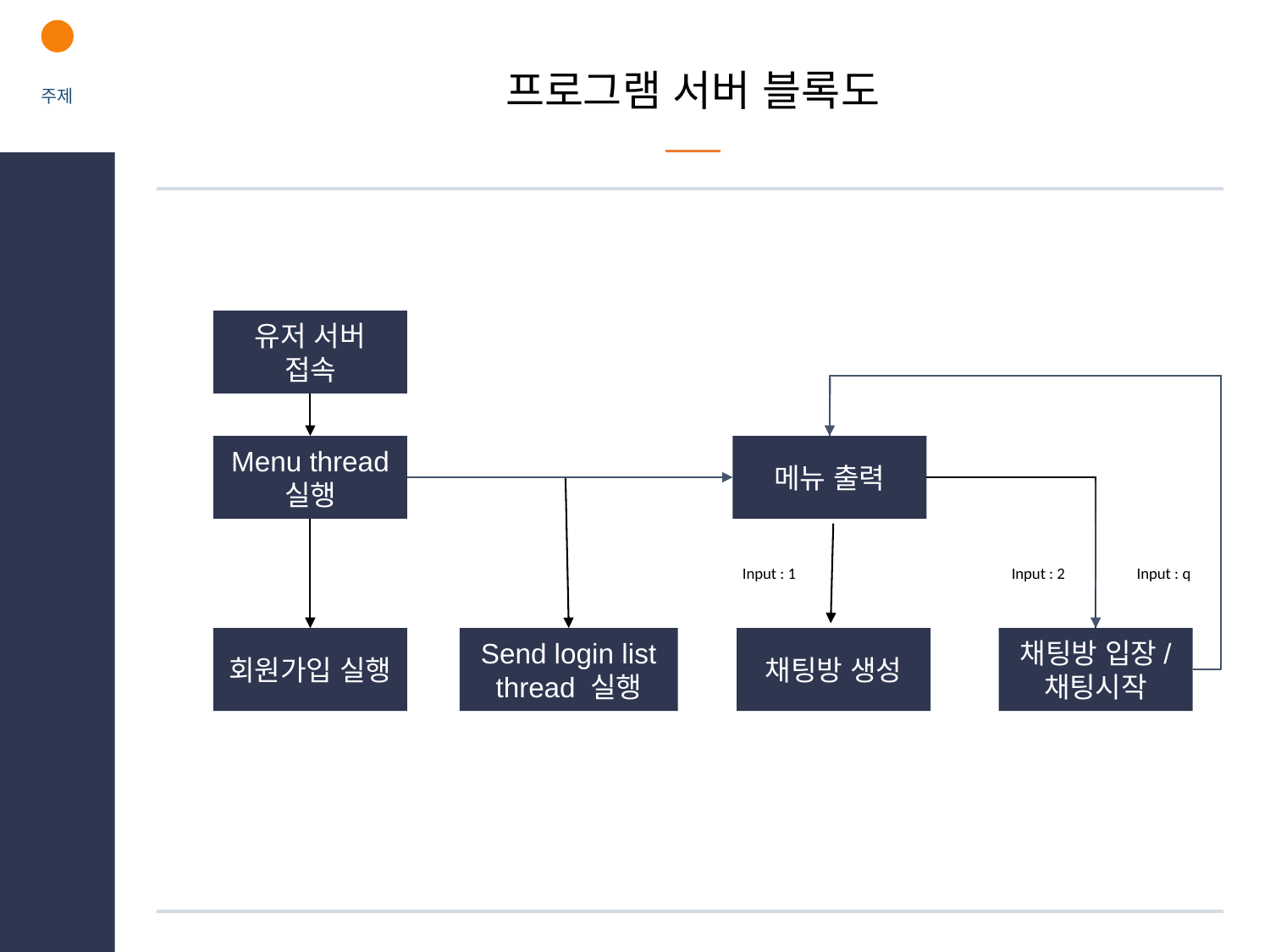

주제
# 프로그램 서버 블록도

유저 서버 접속
Menu thread 실행
메뉴 출력
Input : 1
Input : 2
Input : q
채팅방 생성
채팅방 입장/
채팅시작
회원가입 실행
Send login list thread 실행